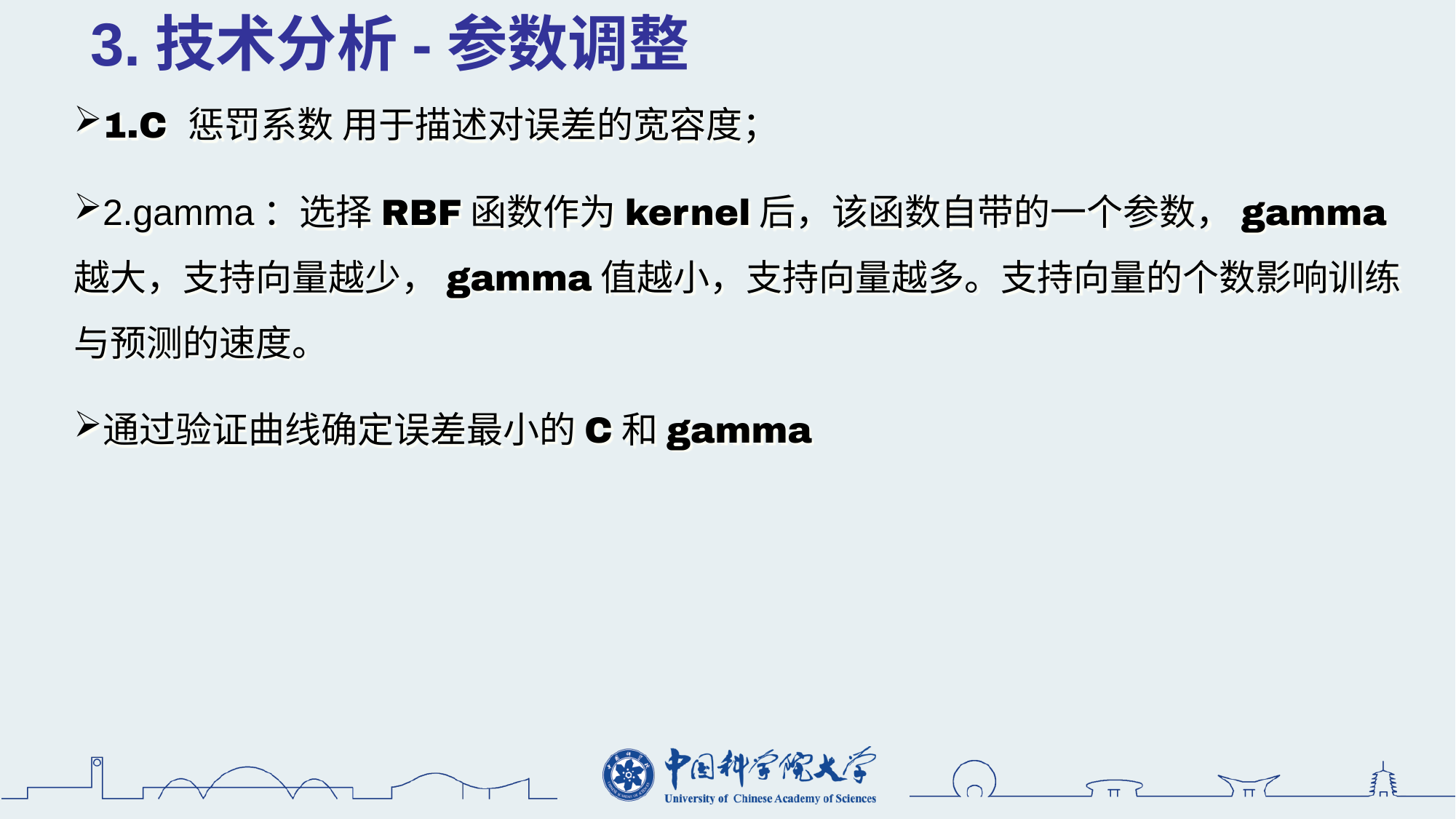

3.技术分析-参数调整
1.C 惩罚系数 用于描述对误差的宽容度；
2.gamma：选择RBF函数作为kernel后，该函数自带的一个参数，gamma越大，支持向量越少，gamma值越小，支持向量越多。支持向量的个数影响训练与预测的速度。
通过验证曲线确定误差最小的C和gamma